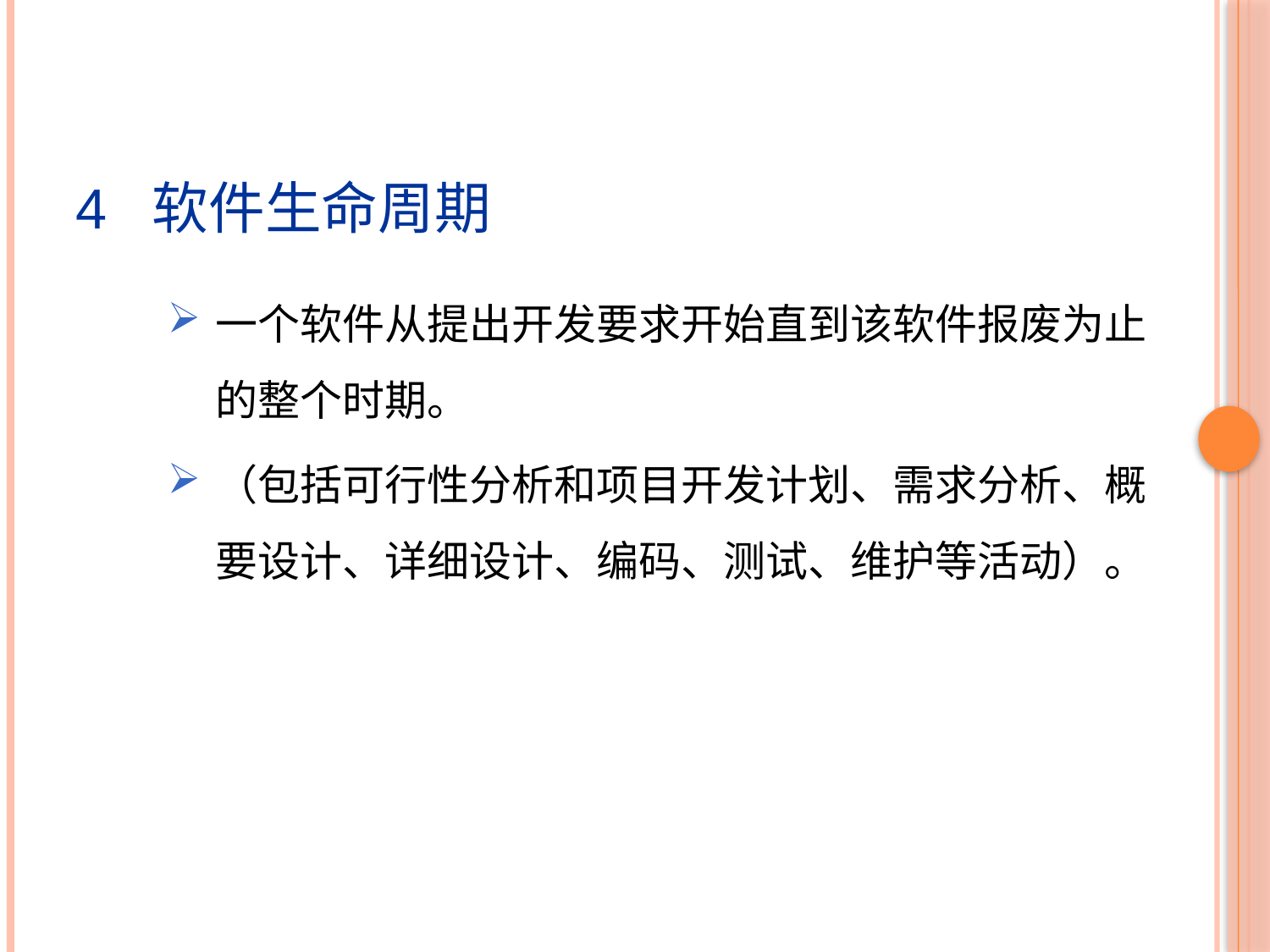

4  软件生命周期
一个软件从提出开发要求开始直到该软件报废为止的整个时期。
（包括可行性分析和项目开发计划、需求分析、概要设计、详细设计、编码、测试、维护等活动）。